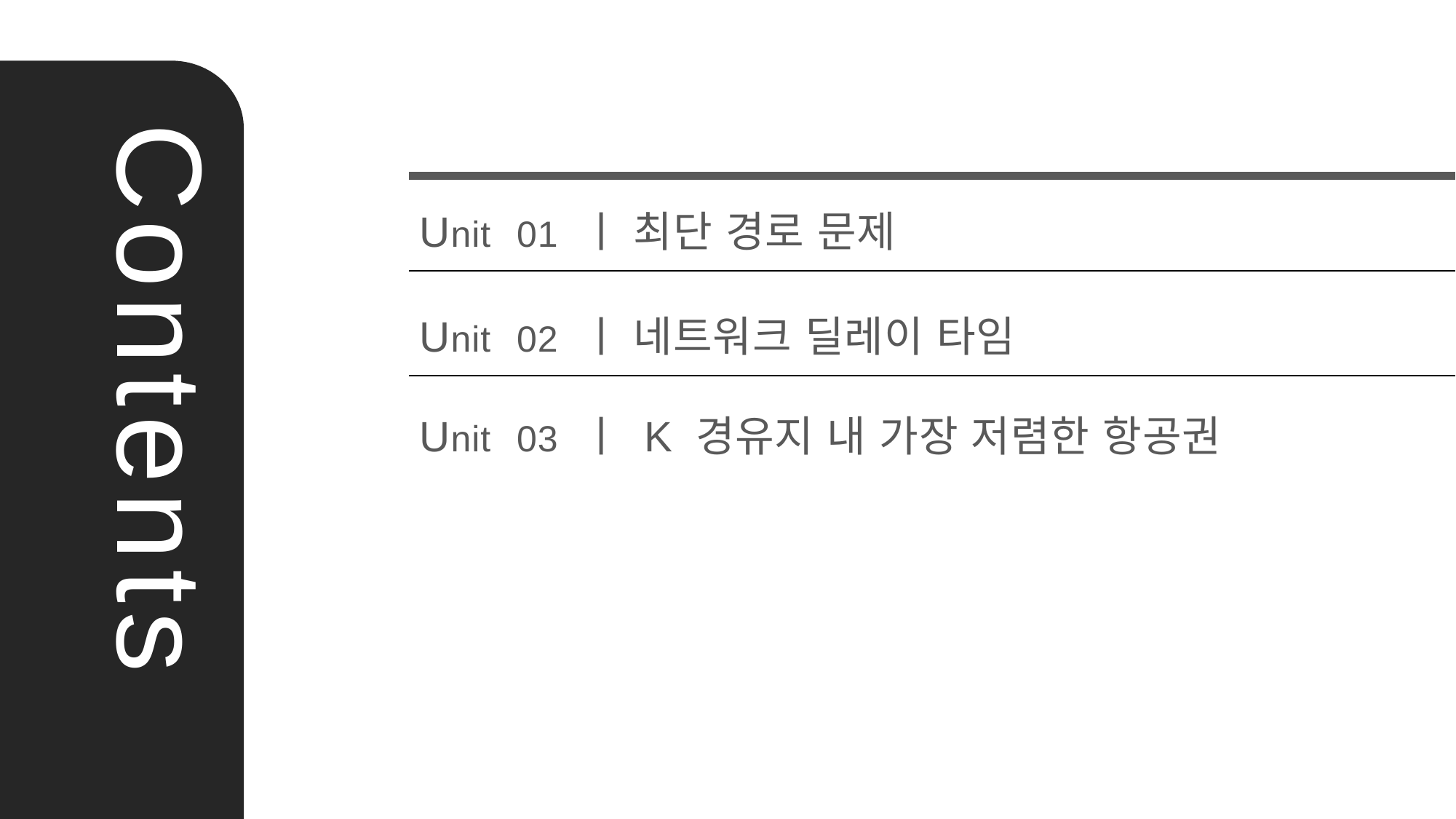

Unit  01 ㅣ 최단 경로 문제
Unit  02 ㅣ 네트워크 딜레이 타임
Unit  03 ㅣ K 경유지 내 가장 저렴한 항공권

Contents